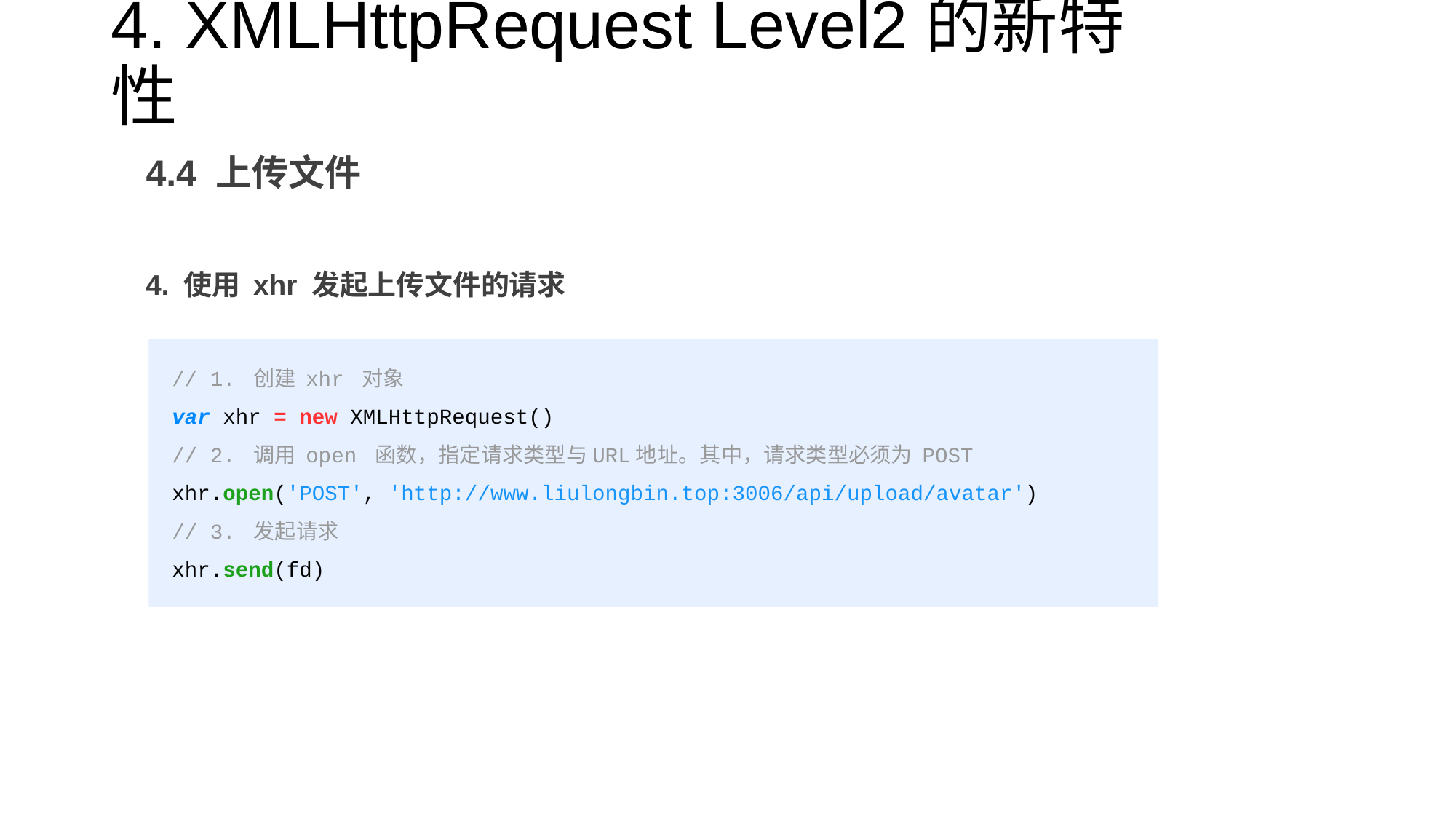

# 4. XMLHttpRequest Level2的新特性
4.4 上传文件
4. 使用 xhr 发起上传文件的请求

 // 1. 创建 xhr 对象
 var xhr = new XMLHttpRequest()
 // 2. 调用 open 函数，指定请求类型与URL地址。其中，请求类型必须为 POST
 xhr.open('POST', 'http://www.liulongbin.top:3006/api/upload/avatar')
 // 3. 发起请求
 xhr.send(fd)